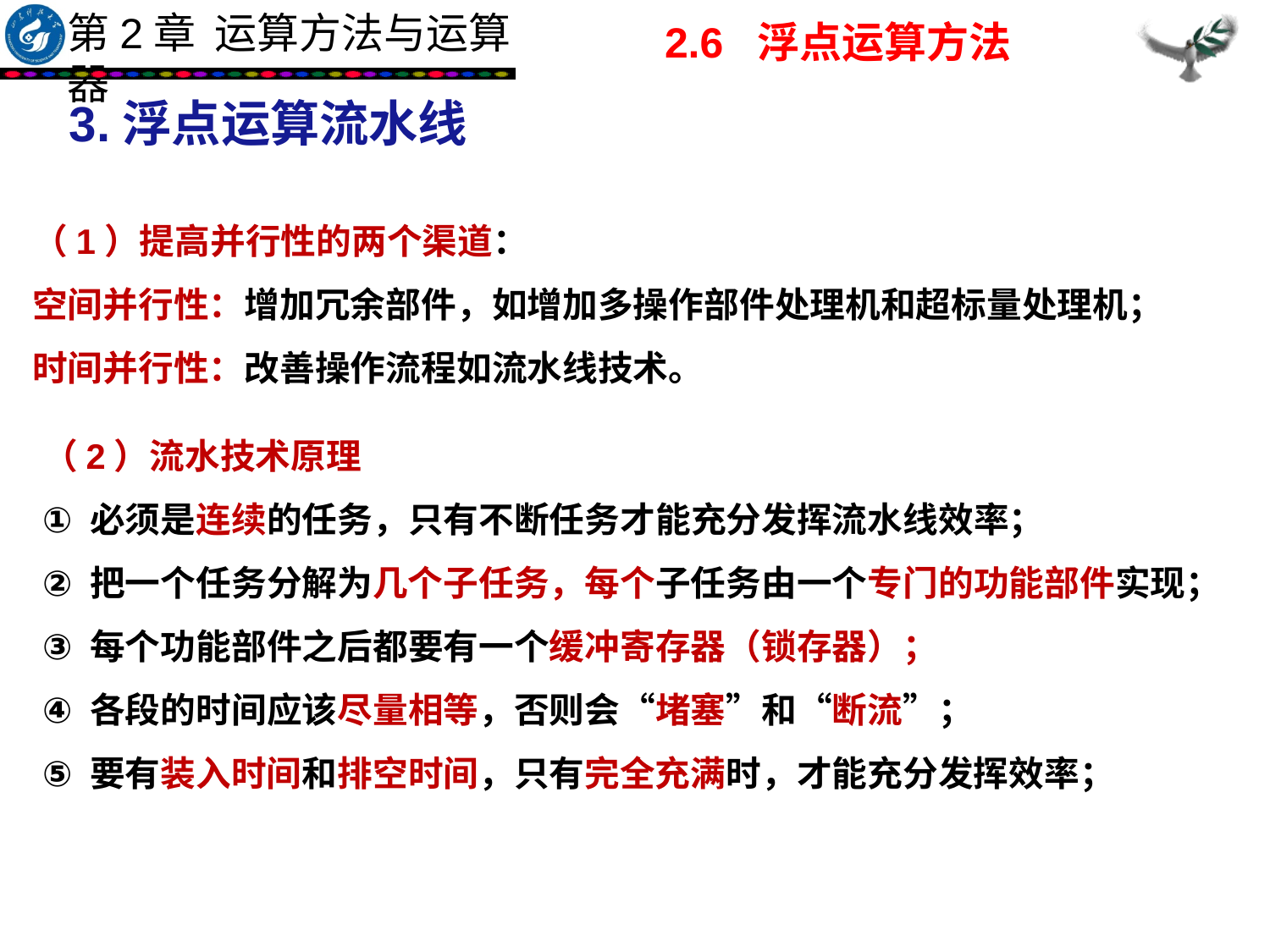

2.6  浮点运算方法
3.浮点运算流水线
（1）提高并行性的两个渠道：
空间并行性：增加冗余部件，如增加多操作部件处理机和超标量处理机；
时间并行性：改善操作流程如流水线技术。
（2）流水技术原理
必须是连续的任务，只有不断任务才能充分发挥流水线效率；
把一个任务分解为几个子任务，每个子任务由一个专门的功能部件实现；
每个功能部件之后都要有一个缓冲寄存器（锁存器）；
各段的时间应该尽量相等，否则会“堵塞”和“断流”；
要有装入时间和排空时间，只有完全充满时，才能充分发挥效率；